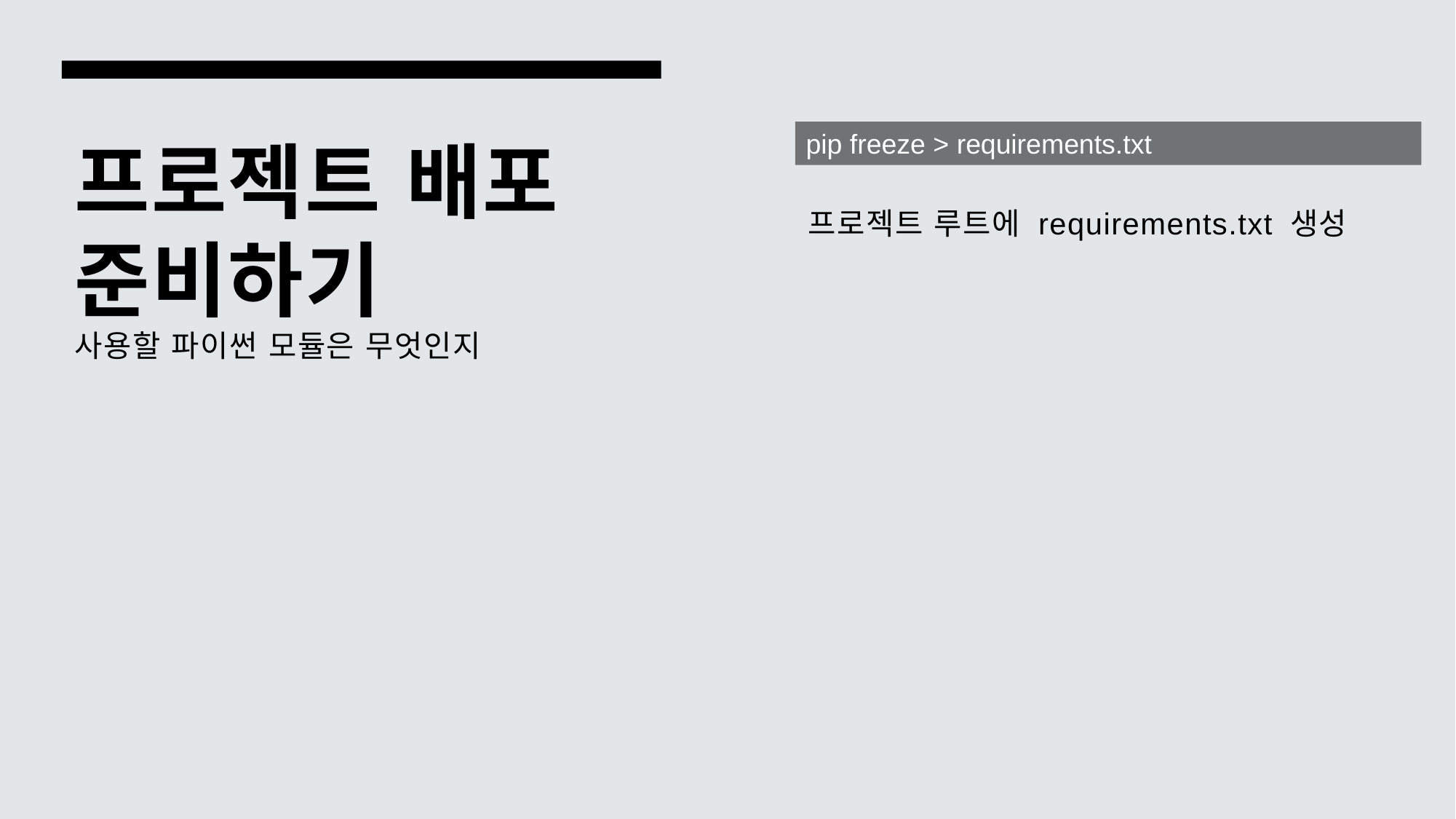

# 프로젝트 배포 준비하기 사용할 파이썬 모듈은 무엇인지
pip freeze > requirements.txt
프로젝트 루트에 requirements.txt 생성